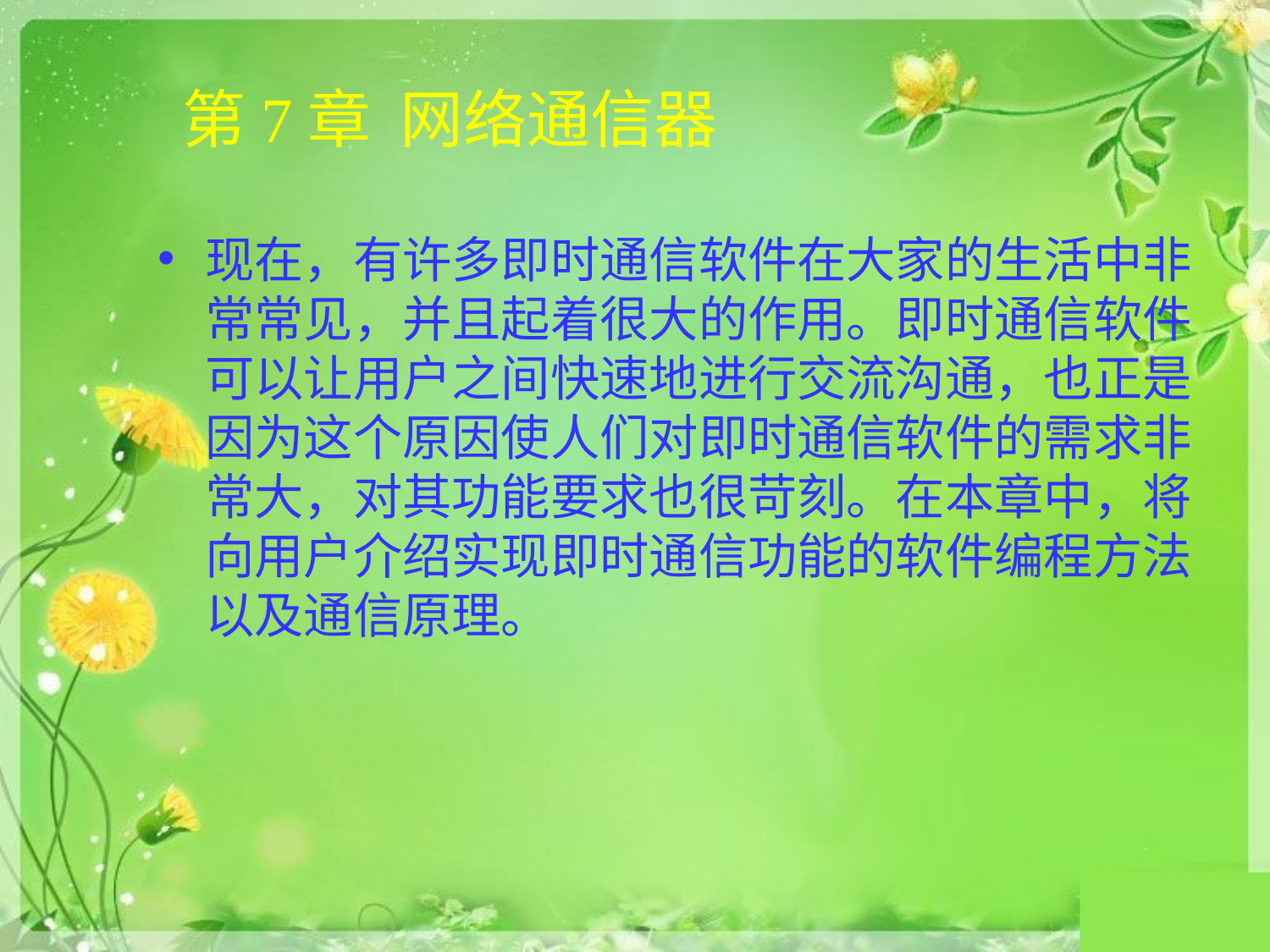

# 第7章  网络通信器
现在，有许多即时通信软件在大家的生活中非常常见，并且起着很大的作用。即时通信软件可以让用户之间快速地进行交流沟通，也正是因为这个原因使人们对即时通信软件的需求非常大，对其功能要求也很苛刻。在本章中，将向用户介绍实现即时通信功能的软件编程方法以及通信原理。